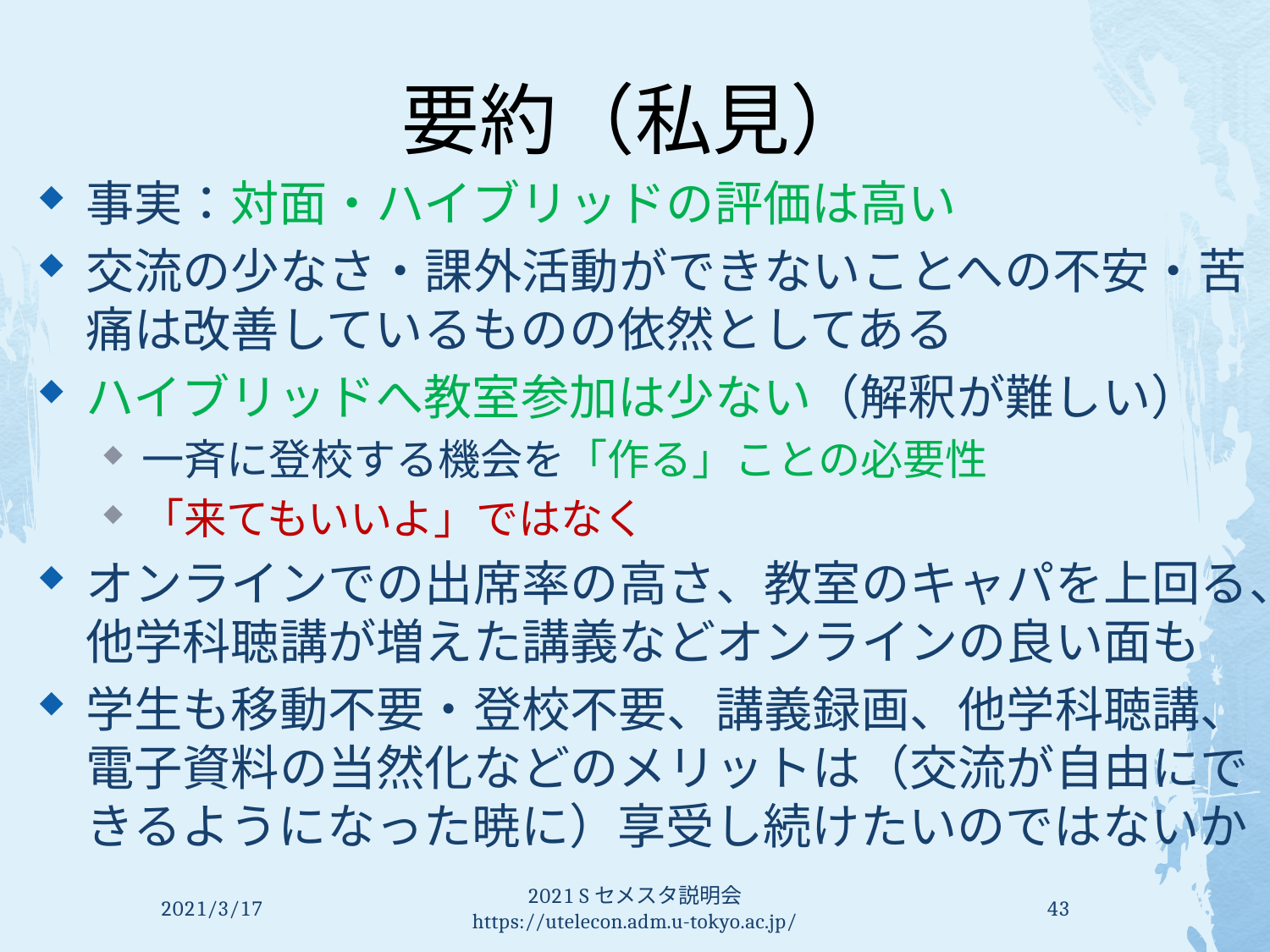

# 要約（私見）
事実：対面・ハイブリッドの評価は高い
交流の少なさ・課外活動ができないことへの不安・苦痛は改善しているものの依然としてある
ハイブリッドへ教室参加は少ない（解釈が難しい）
一斉に登校する機会を「作る」ことの必要性
「来てもいいよ」ではなく
オンラインでの出席率の高さ、教室のキャパを上回る、他学科聴講が増えた講義などオンラインの良い面も
学生も移動不要・登校不要、講義録画、他学科聴講、電子資料の当然化などのメリットは（交流が自由にできるようになった暁に）享受し続けたいのではないか
2021/3/17
2021 Sセメスタ説明会 https://utelecon.adm.u-tokyo.ac.jp/
43